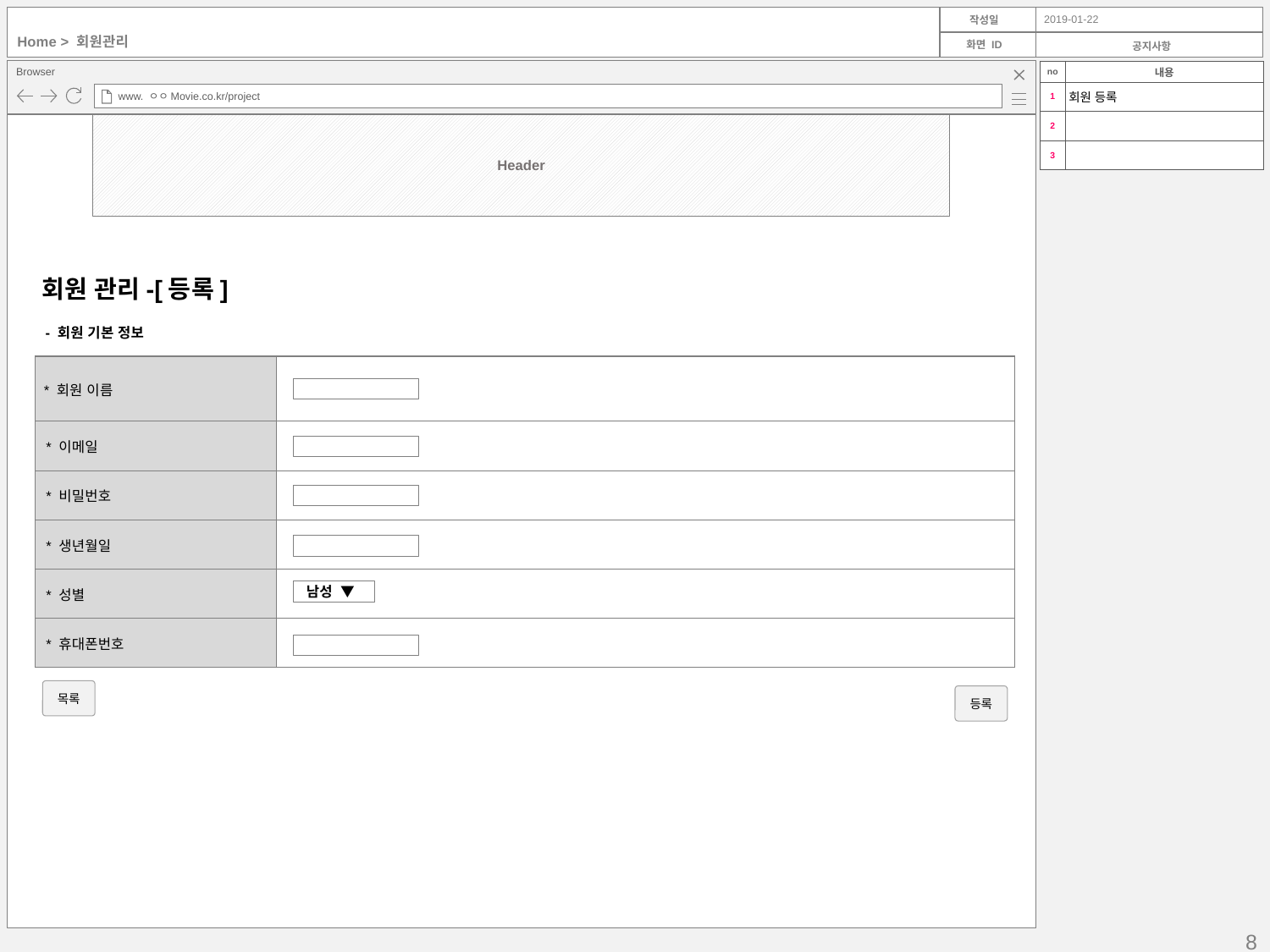

2019-01-22
Home > 회원관리
공지사항
| no | 내용 |
| --- | --- |
| 1 | 회원 등록 |
| 2 |  |
| 3 |  |
Header
회원 관리-[등록]
- 회원 기본 정보
| \* 회원 이름 |  |
| --- | --- |
| \* 이메일 |  |
| \* 비밀번호 |  |
| \* 생년월일 |  |
| \* 성별 |  |
| \* 휴대폰번호 |  |

남성  ▼

목록
등록
8